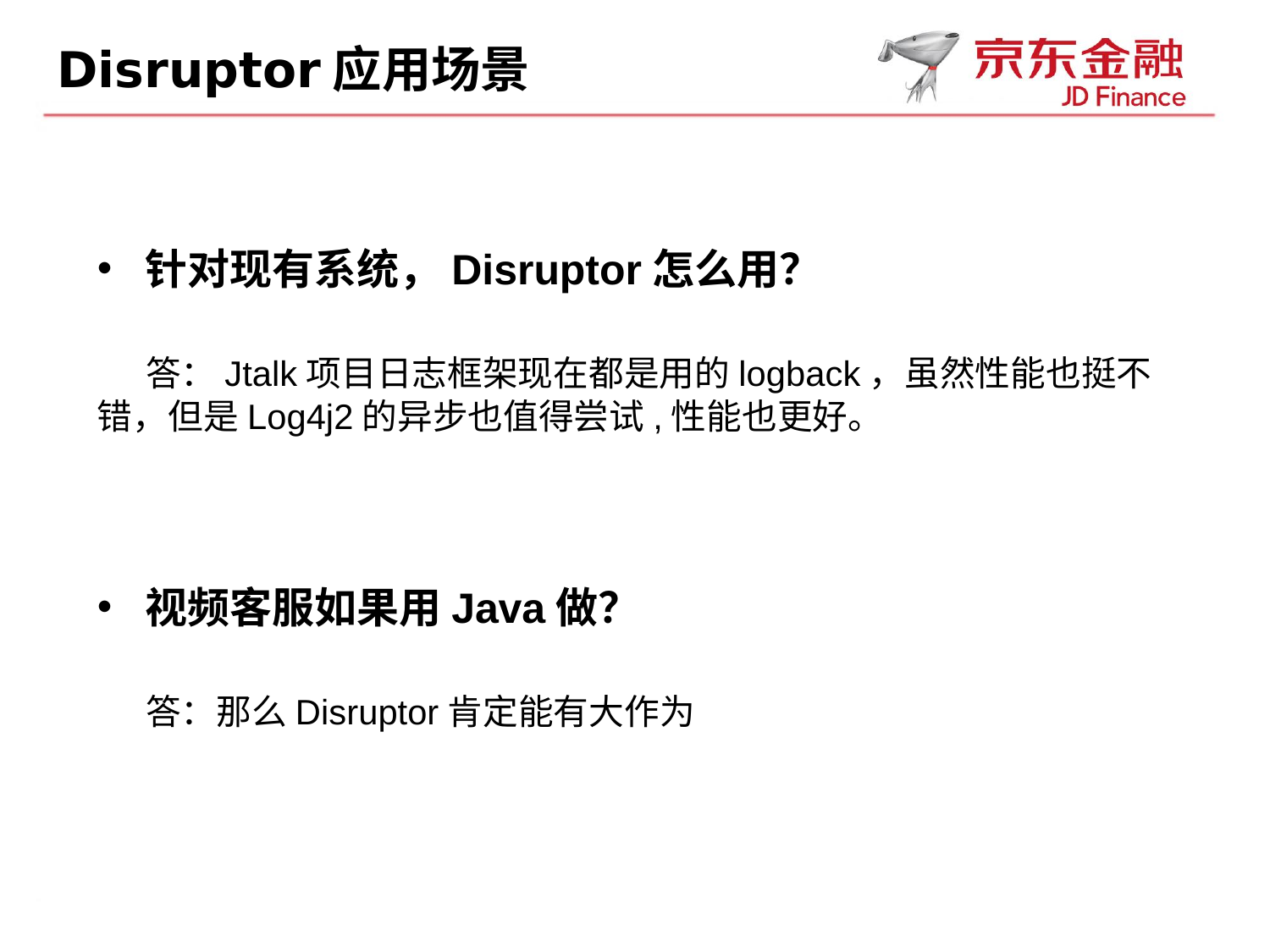

Disruptor应用场景
针对现有系统，Disruptor怎么用？

    答：Jtalk项目日志框架现在都是用的logback，虽然性能也挺不错，但是Log4j2的异步也值得尝试,性能也更好。

视频客服如果用Java做？

    答：那么Disruptor肯定能有大作为